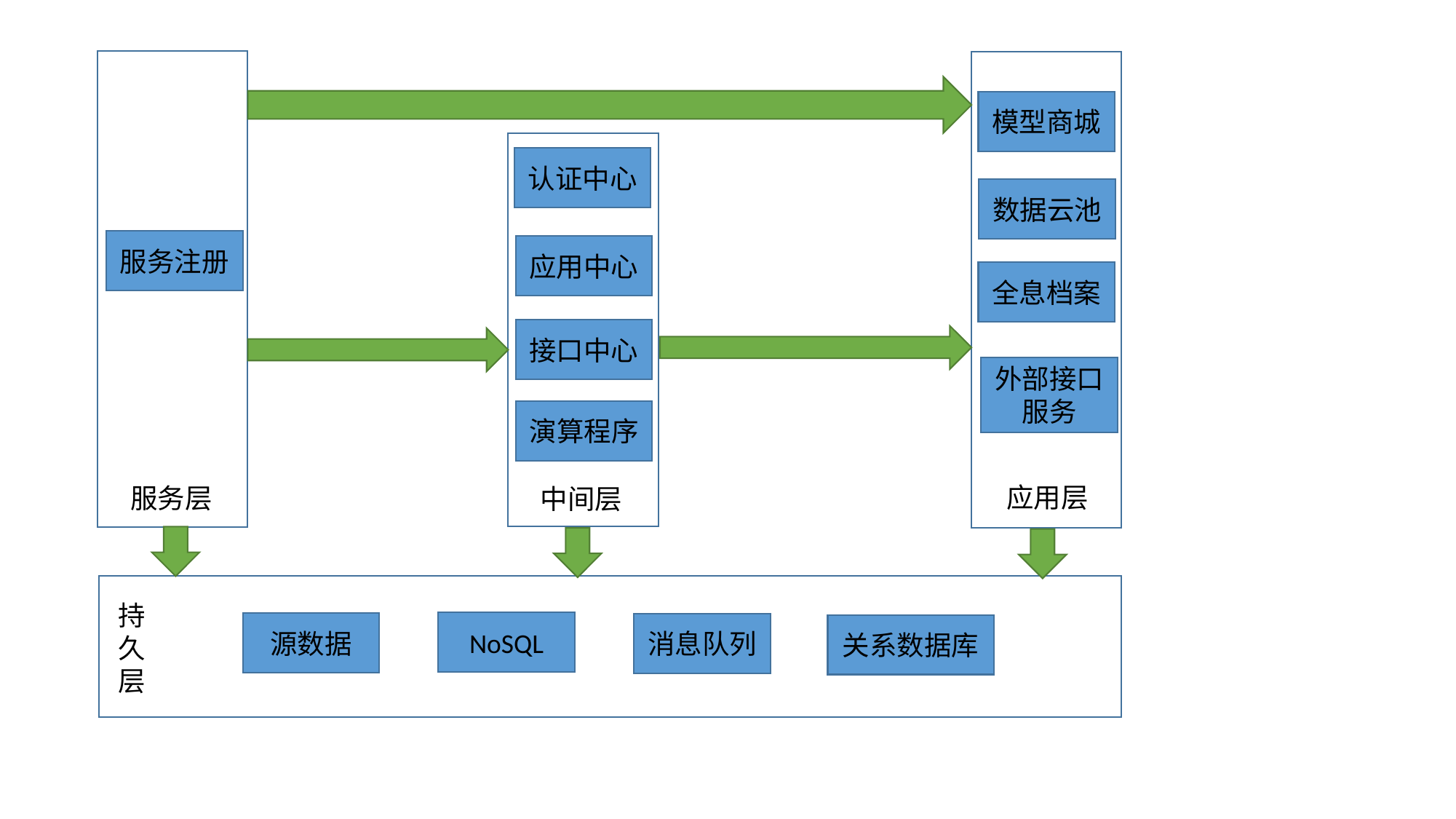

模型商城

认证中心
数据云池
服务注册
应用中心
全息档案
接口中心

外部接口服务
演算程序
应用层
服务层
中间层

持久层
NoSQL
源数据
消息队列
关系数据库